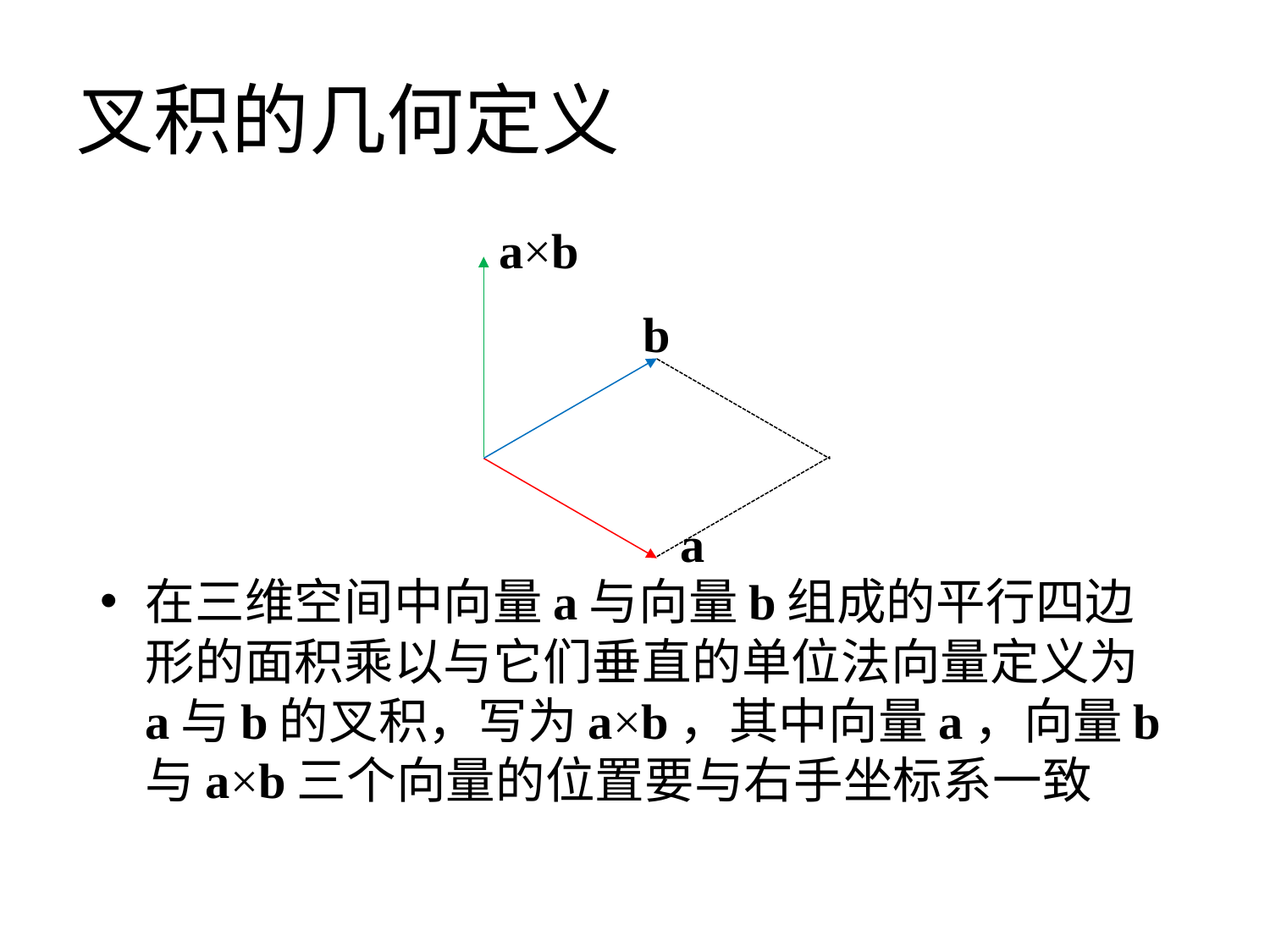

# 叉积的几何定义
a×b
b
a
在三维空间中向量a与向量b组成的平行四边形的面积乘以与它们垂直的单位法向量定义为a与b的叉积，写为a×b，其中向量a，向量b与a×b三个向量的位置要与右手坐标系一致